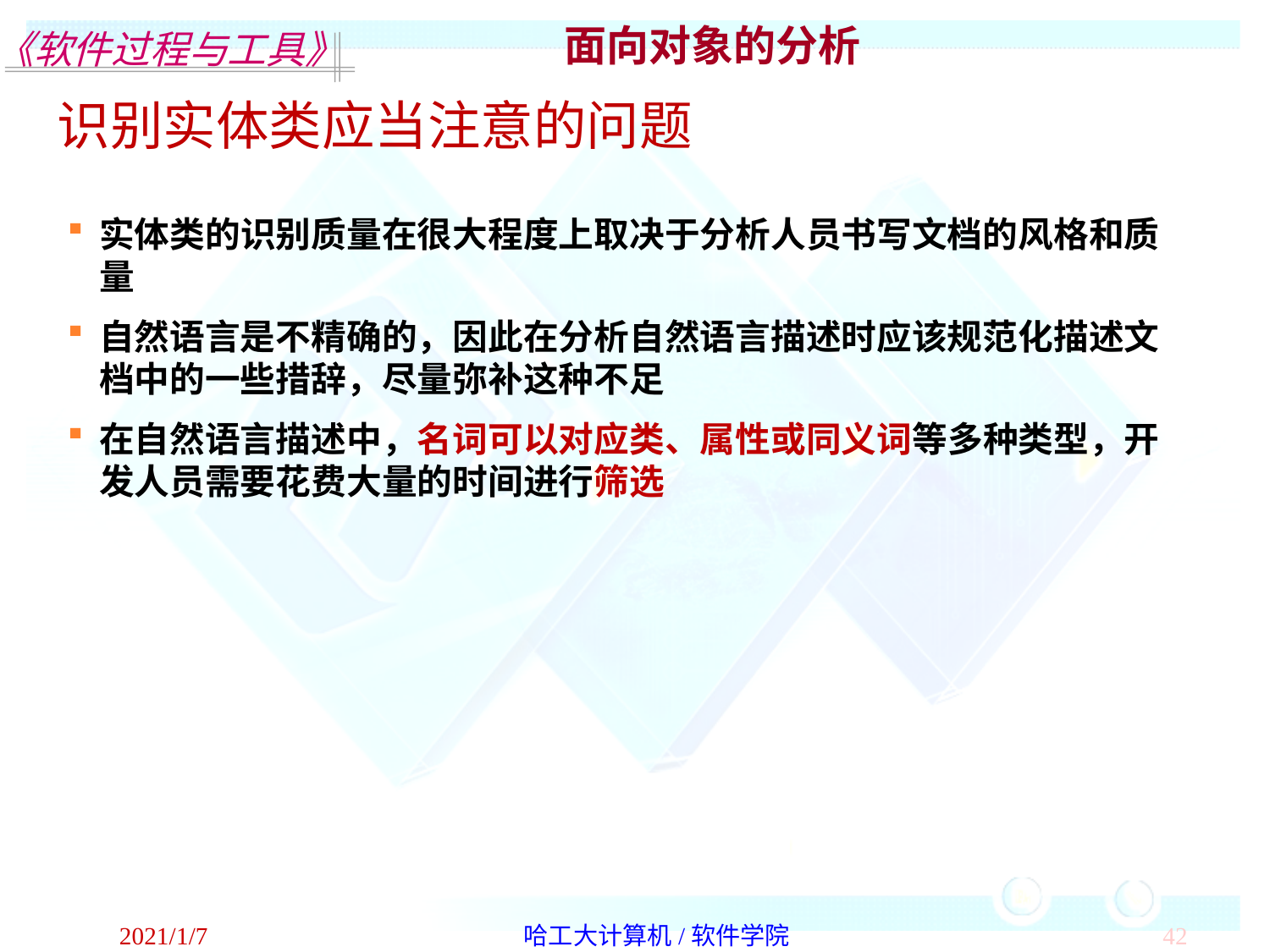

面向对象的分析
识别实体类应当注意的问题
实体类的识别质量在很大程度上取决于分析人员书写文档的风格和质量
自然语言是不精确的，因此在分析自然语言描述时应该规范化描述文档中的一些措辞，尽量弥补这种不足
在自然语言描述中，名词可以对应类、属性或同义词等多种类型，开发人员需要花费大量的时间进行筛选